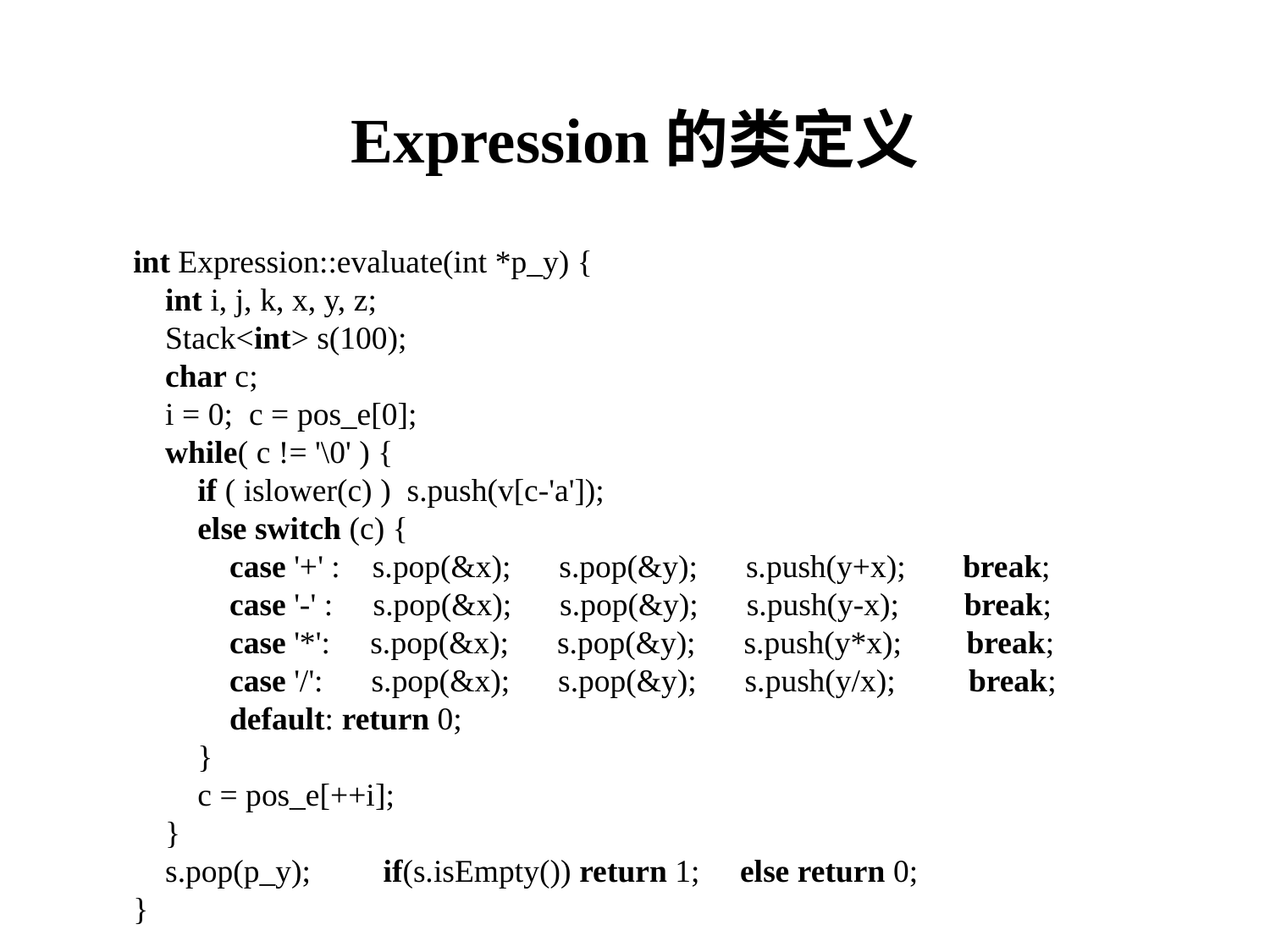

# Expression的类定义
int Expression::evaluate(int *p_y) {
    int i, j, k, x, y, z;
    Stack<int> s(100);
    char c;
    i = 0;  c = pos_e[0];
    while( c != '\0' ) {
        if ( islower(c) )  s.push(v[c-'a']);
        else switch (c) {
            case '+' :    s.pop(&x);      s.pop(&y);      s.push(y+x);       break;
            case '-' :     s.pop(&x);      s.pop(&y);      s.push(y-x);        break;
            case '*':     s.pop(&x);      s.pop(&y);      s.push(y*x);        break;
            case '/':      s.pop(&x);      s.pop(&y);      s.push(y/x);         break;
            default: return 0;
        }
        c = pos_e[++i];
    }
    s.pop(p_y);         if(s.isEmpty()) return 1;     else return 0;
}